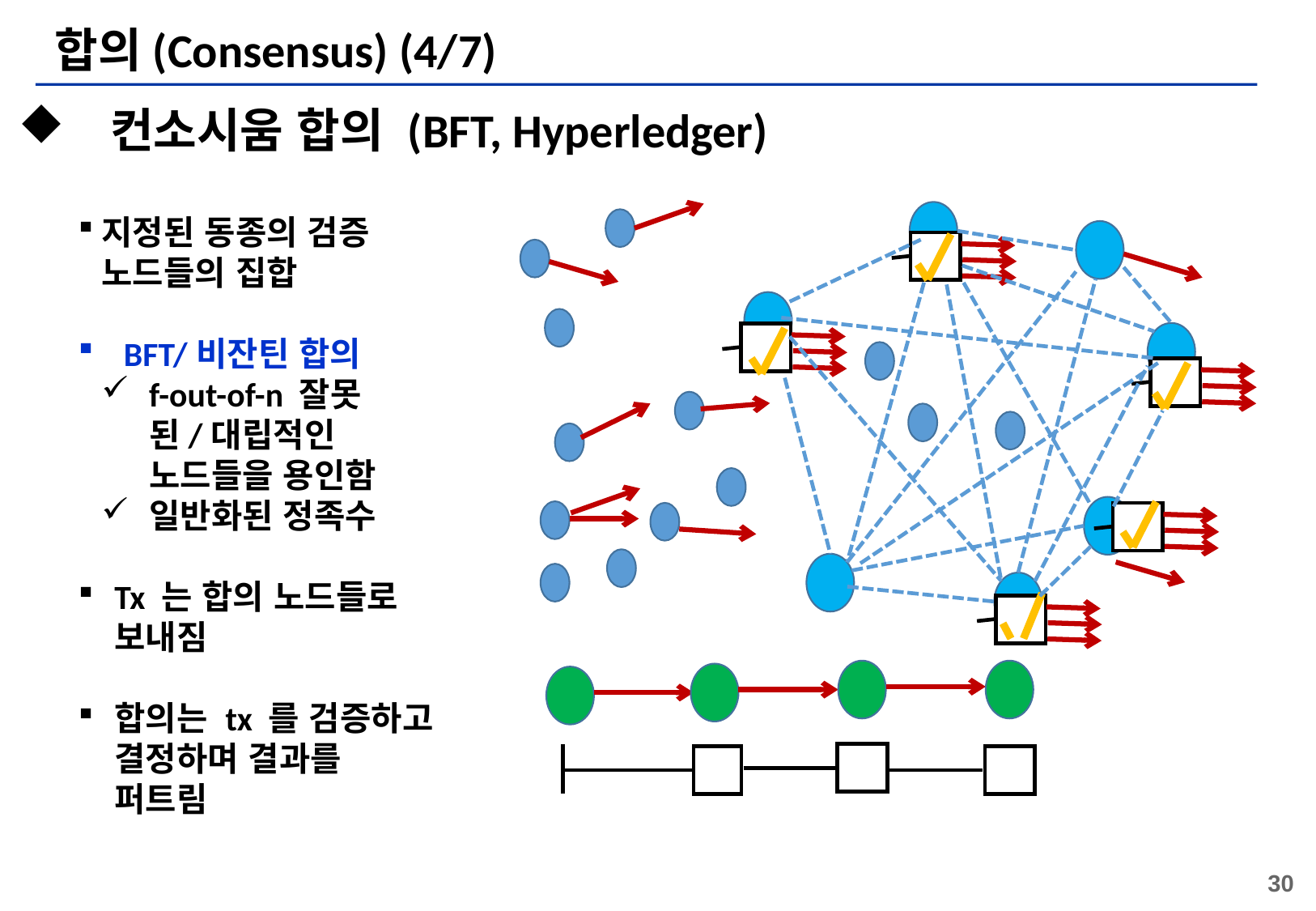

# 합의(Consensus) (4/7)
 컨소시움 합의 (BFT, Hyperledger)

지정된 동종의 검증 노드들의 집합

BFT/비잔틴 합의
f-out-of-n 잘못된/대립적인 노드들을 용인함
일반화된 정족수

Tx 는 합의 노드들로 보내짐

합의는 tx 를 검증하고 결정하며 결과를 퍼트림